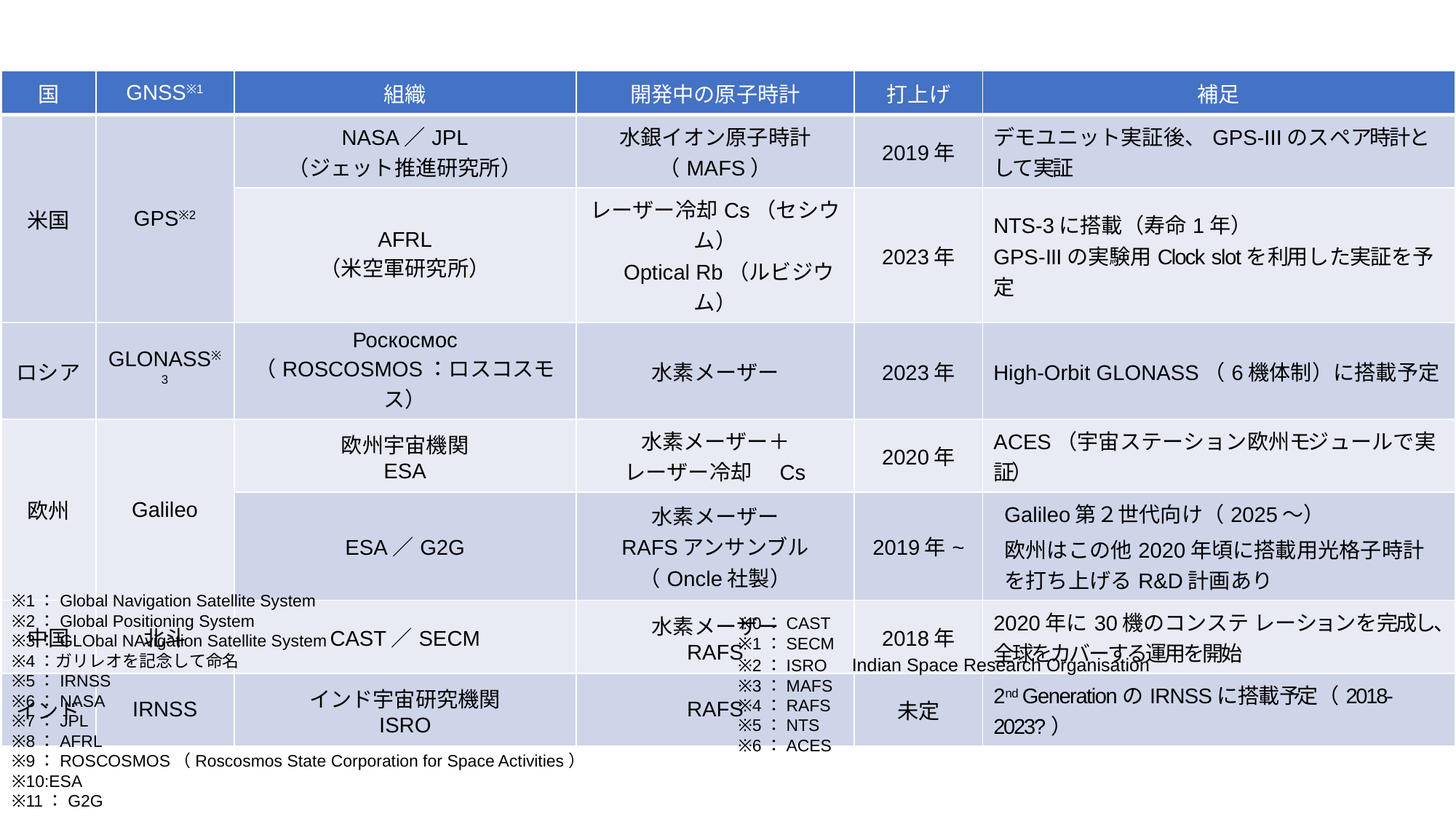

| 国 | GNSS※1 | 組織 | 開発中の原子時計 | 打上げ | 補足 |
| --- | --- | --- | --- | --- | --- |
| 米国 | GPS※2 | NASA／JPL （ジェット推進研究所） | 水銀イオン原子時計 （MAFS） | 2019年 | デモユニット実証後、GPS‐IIIのスペア時計として実証 |
|  |  | AFRL （米空軍研究所） | レーザー冷却Cs（セシウム） 　Optical Rb（ルビジウム） | 2023年 | NTS‐3に搭載（寿命1年） GPS‐IIIの実験用Clock slotを利用した実証を予定 |
| ロシア | GLONASS※3 | Роскосмос （ROSCOSMOS：ロスコスモス） | 水素メーザー | 2023年 | High‐Orbit GLONASS（6機体制）に搭載予定 |
| 欧州 | Galileo | 欧州宇宙機関 ESA | 水素メーザー＋ レーザー冷却　Cs | 2020年 | ACES（宇宙ステーション欧州モジュールで実証） |
|  |  | ESA／G2G | 水素メーザー RAFSアンサンブル （Oncle社製） | 2019年~ | Galileo第２世代向け（2025～） 欧州はこの他2020年頃に搭載用光格子時計を打ち上げるR&D計画あり |
| 中国 | 北斗 | CAST／SECM | 水素メーザー RAFS | 2018年 | 2020年に30機のコンステ レーションを完成し、全球をカバーする運用を開始 |
| インド | IRNSS | インド宇宙研究機関 ISRO | RAFS | 未定 | 2nd GenerationのIRNSSに搭載予定（2018‐2023?） |
※1：Global Navigation Satellite System
※2：Global Positioning System
※3：GLObal NAvigation Satellite System
※4：ガリレオを記念して命名
※5：IRNSS
※6：NASA
※7：JPL
※8：AFRL
※9：ROSCOSMOS（Roscosmos State Corporation for Space Activities）
※10:ESA
※11：G2G
※0：CAST
※1：SECM
※2：ISRO　Indian Space Research Organisation
※3：MAFS
※4：RAFS
※5：NTS
※6：ACES